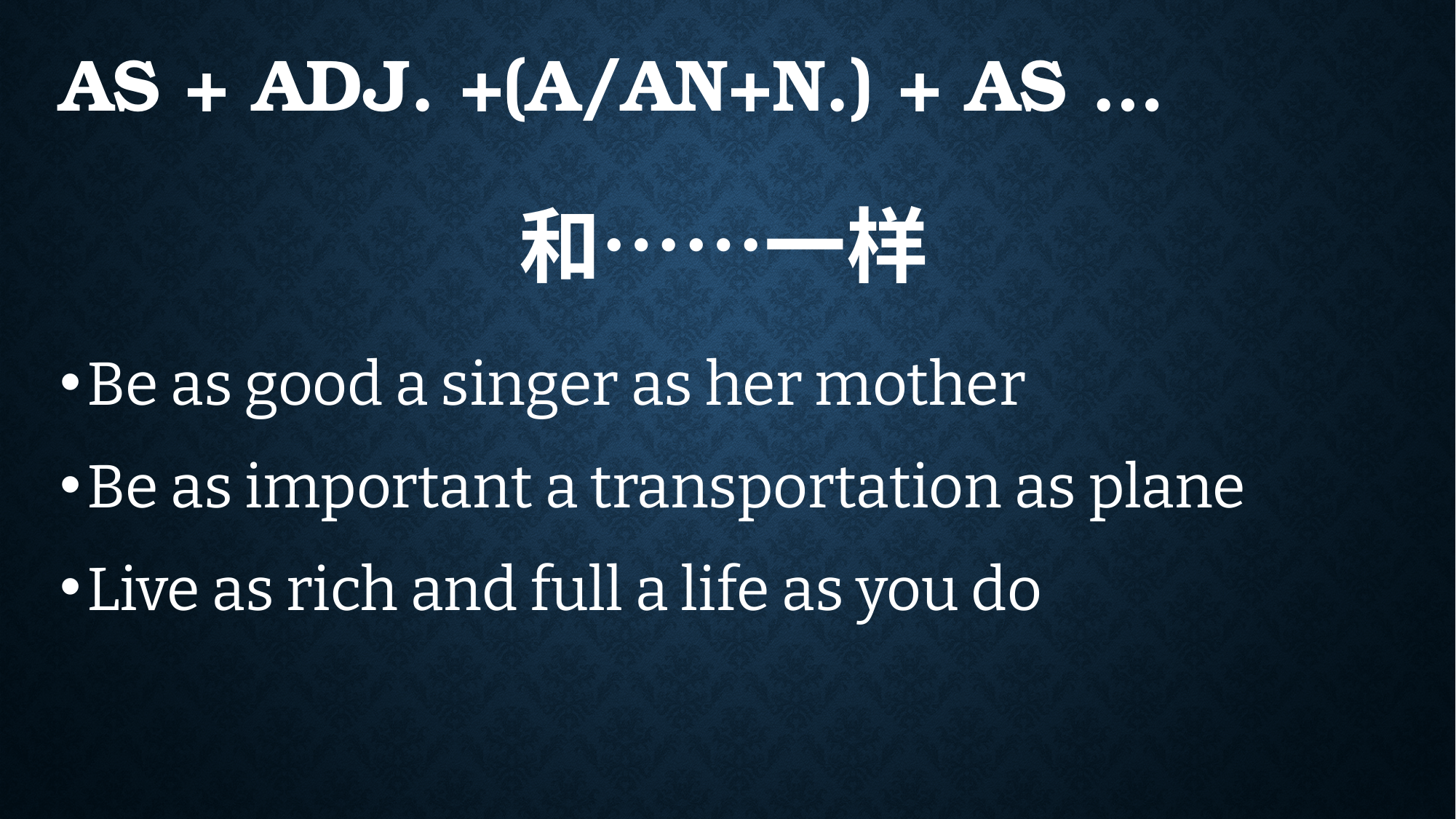

# As + adj. +(a/an+n.) + as … 和……一样
Be as good a singer as her mother
Be as important a transportation as plane
Live as rich and full a life as you do